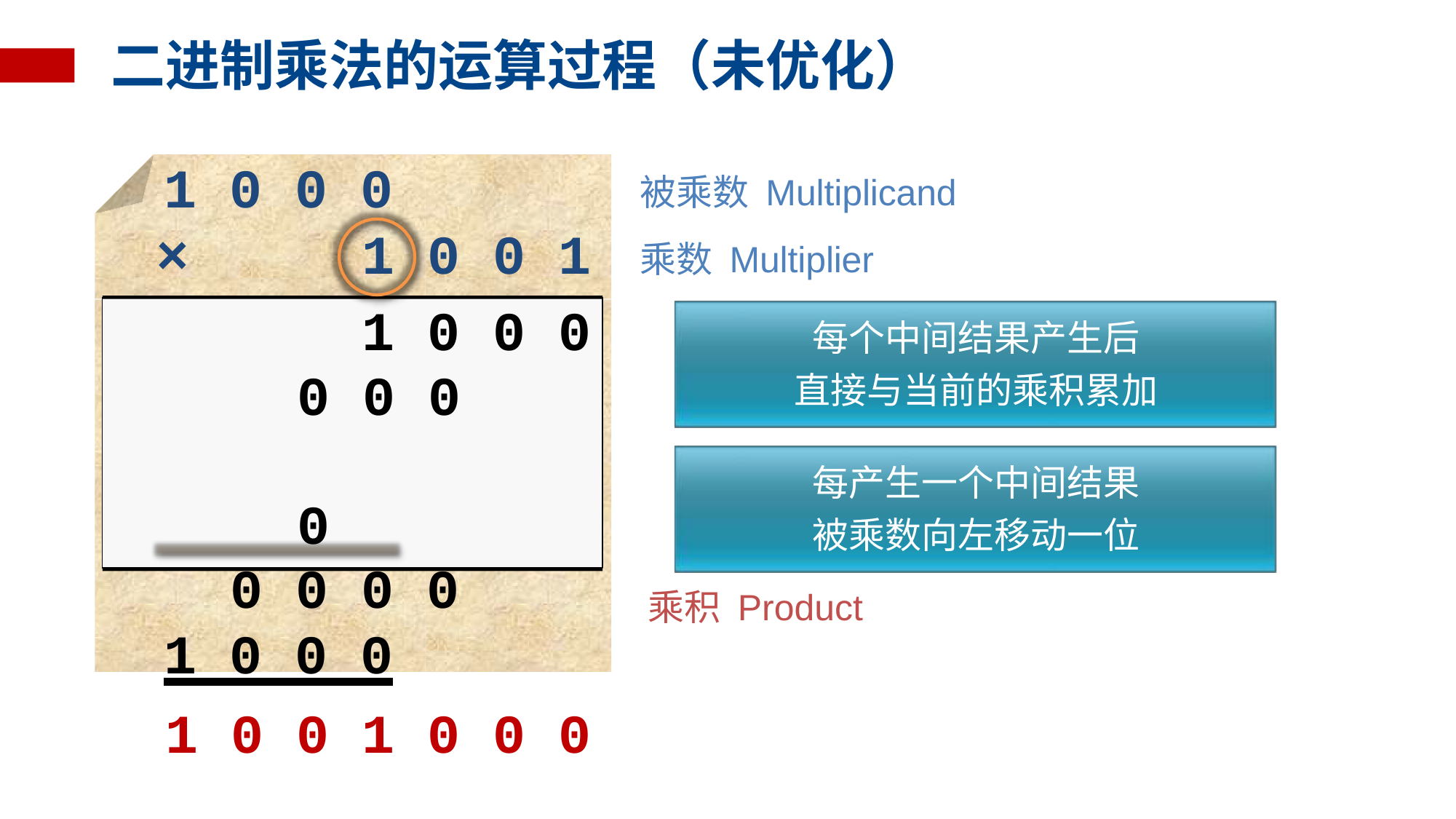

# 二进制乘法的运算过程（未优化）
1 0 0 0

被乘数 Multiplicand
乘数 Multiplier
每个中间结果产生后 直接与当前的乘积累加
每产生一个中间结果 被乘数向左移动一位
乘积 Product

×
1 0 0 1

1 0 0 0
0 0 0	0
0 0 0 0
1 0 0 0
1 0 0 1 0 0 0